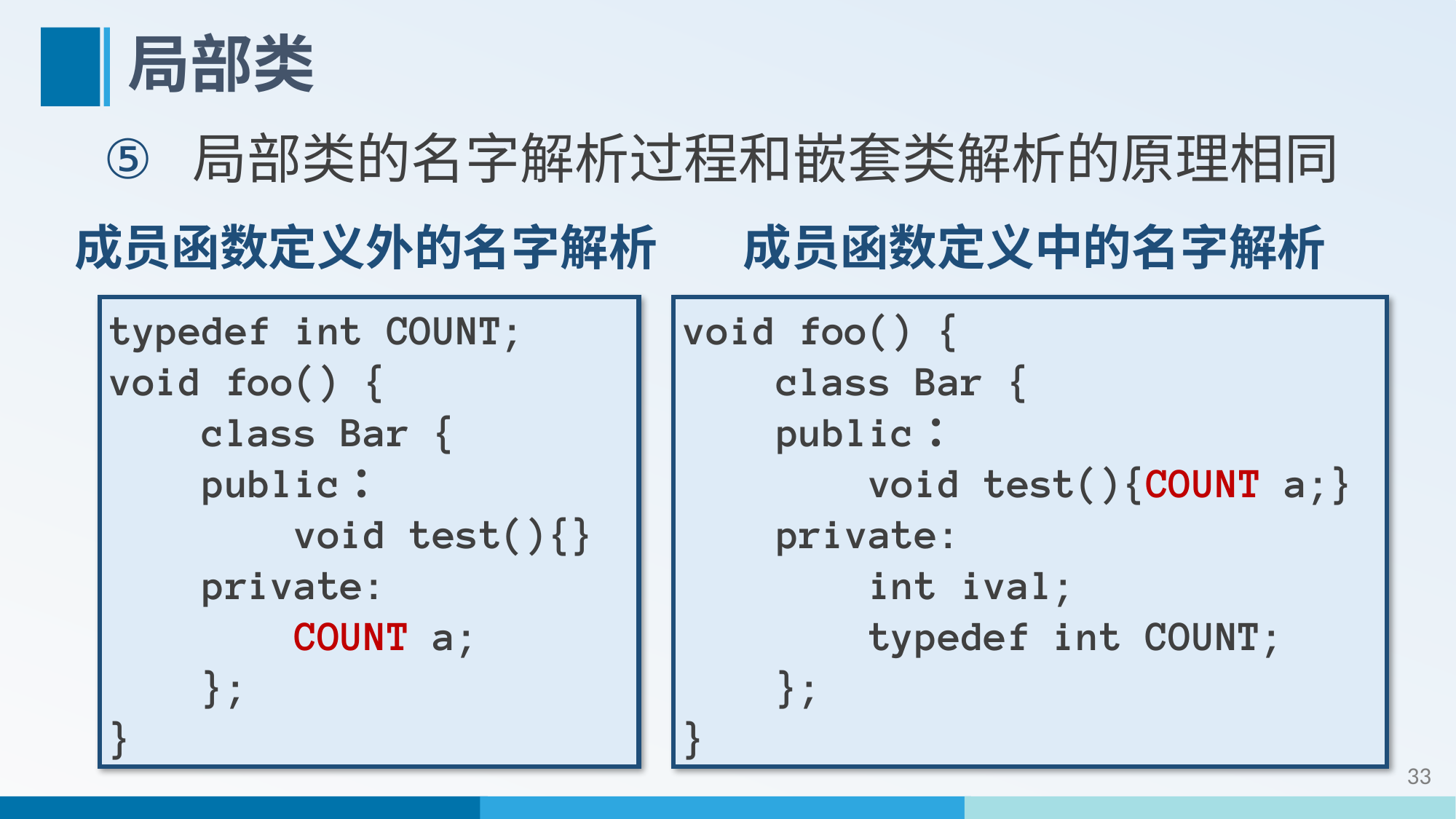

# 局部类
局部类的名字解析过程和嵌套类解析的原理相同
成员函数定义中的名字解析
成员函数定义外的名字解析
void foo() {
    class Bar {
    public：
        void test(){COUNT a;}
    private:
        int ival;
        typedef int COUNT;
    };
}
typedef int COUNT;
void foo() {
    class Bar {
    public：
        void test(){}
    private:
        COUNT a;
    };
}